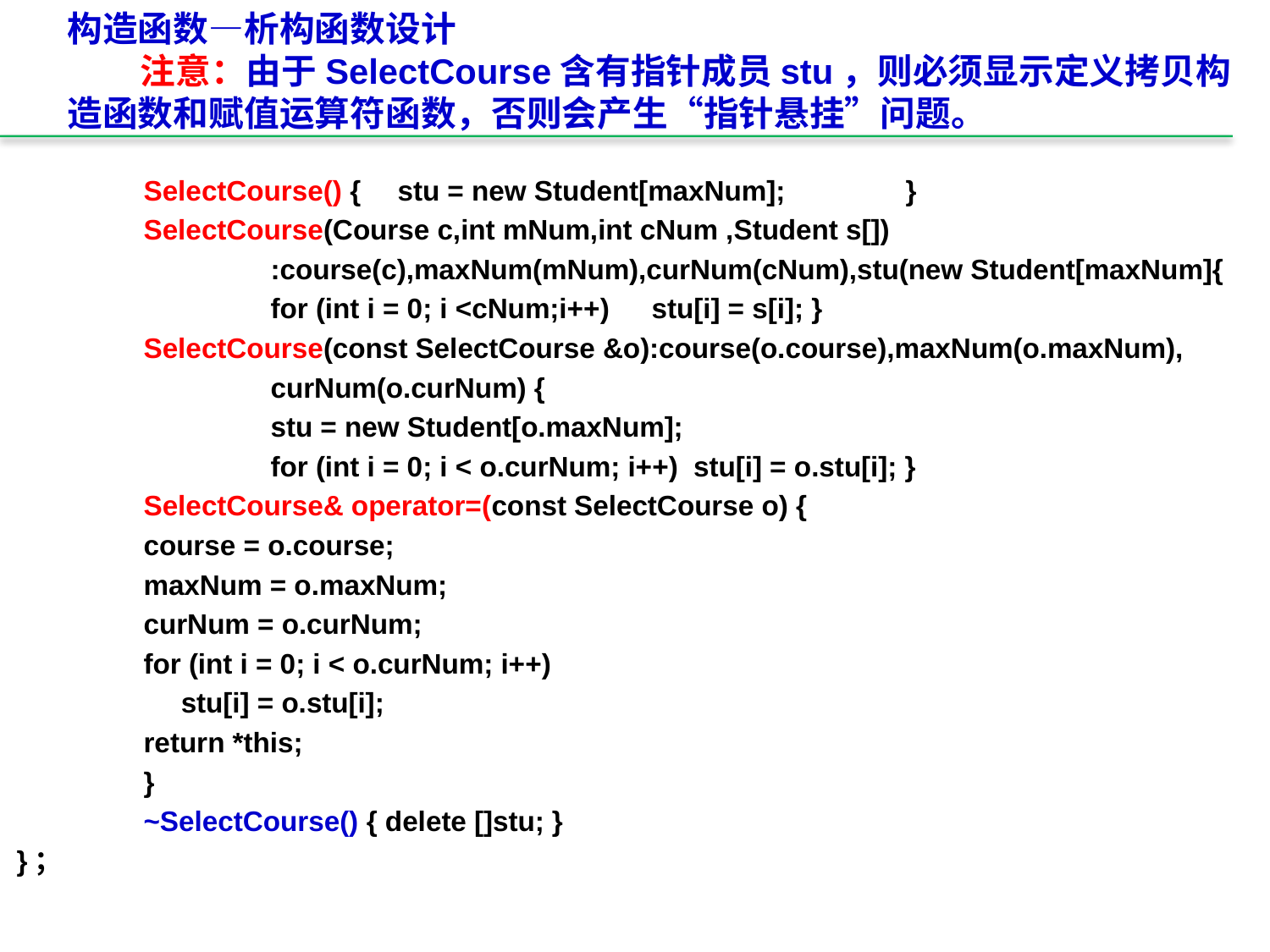

构造函数—析构函数设计
        注意：由于SelectCourse含有指针成员stu，则必须显示定义拷贝构造函数和赋值运算符函数，否则会产生“指针悬挂”问题。
	SelectCourse() {	stu = new Student[maxNum];	}
	SelectCourse(Course c,int mNum,int cNum ,Student s[])
       		:course(c),maxNum(mNum),curNum(cNum),stu(new Student[maxNum]{
		for (int i = 0; i <cNum;i++) 	stu[i] = s[i]; }
	SelectCourse(const SelectCourse &o):course(o.course),maxNum(o.maxNum),
		curNum(o.curNum) {
		stu = new Student[o.maxNum];
		for (int i = 0; i < o.curNum; i++)  stu[i] = o.stu[i]; }
	SelectCourse& operator=(const SelectCourse o) {
	course = o.course;
	maxNum = o.maxNum;
	curNum = o.curNum;
	for (int i = 0; i < o.curNum; i++)
                     stu[i] = o.stu[i];
	return *this;
	}
	~SelectCourse() { delete []stu; }
}；